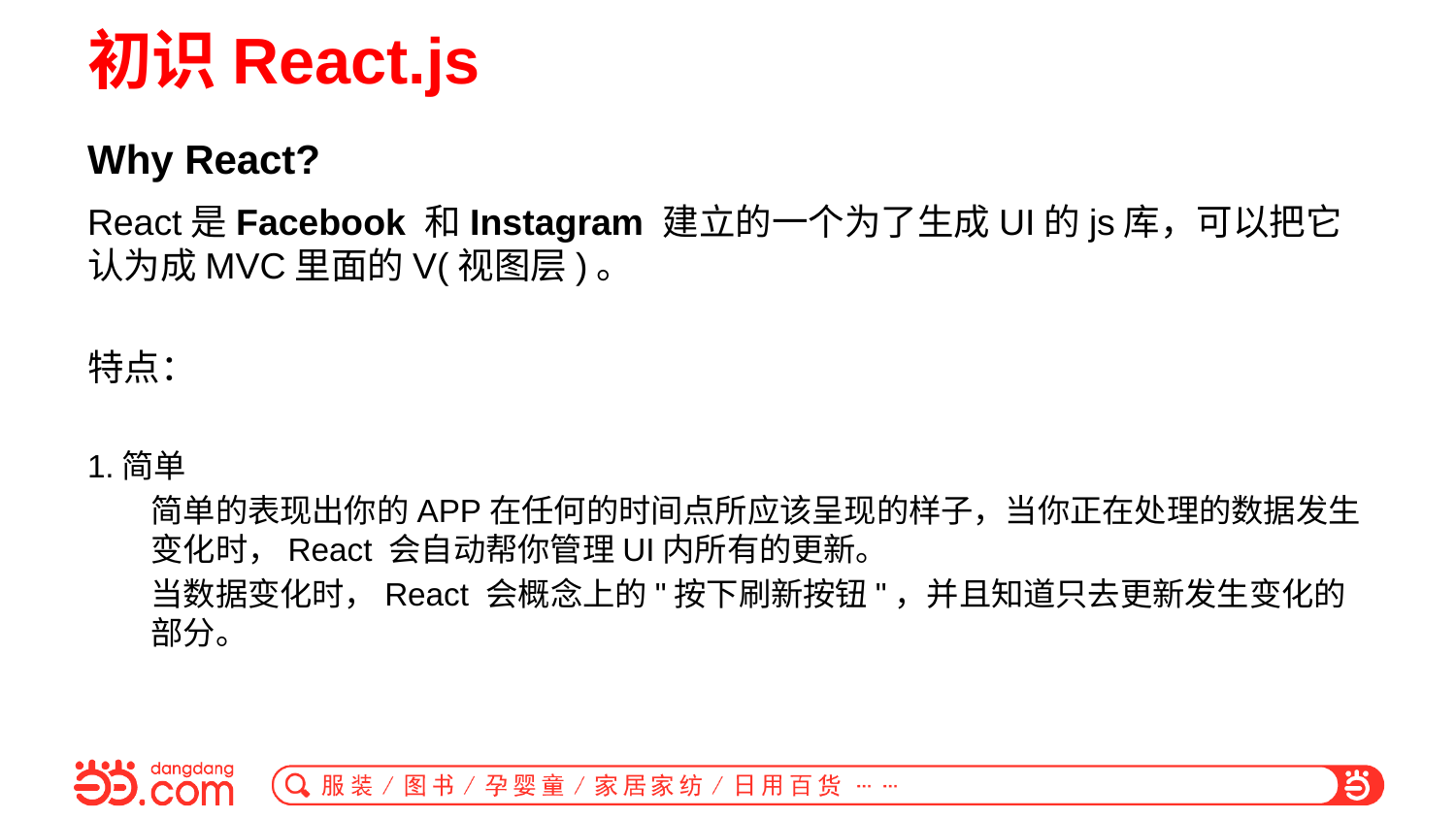

# 初识React.js
Why React?
React是Facebook 和Instagram 建立的一个为了生成UI的js库，可以把它认为成MVC里面的V(视图层)。

特点：

1.简单
简单的表现出你的APP在任何的时间点所应该呈现的样子，当你正在处理的数据发生变化时，React 会自动帮你管理UI内所有的更新。
当数据变化时，React 会概念上的"按下刷新按钮"，并且知道只去更新发生变化的部分。